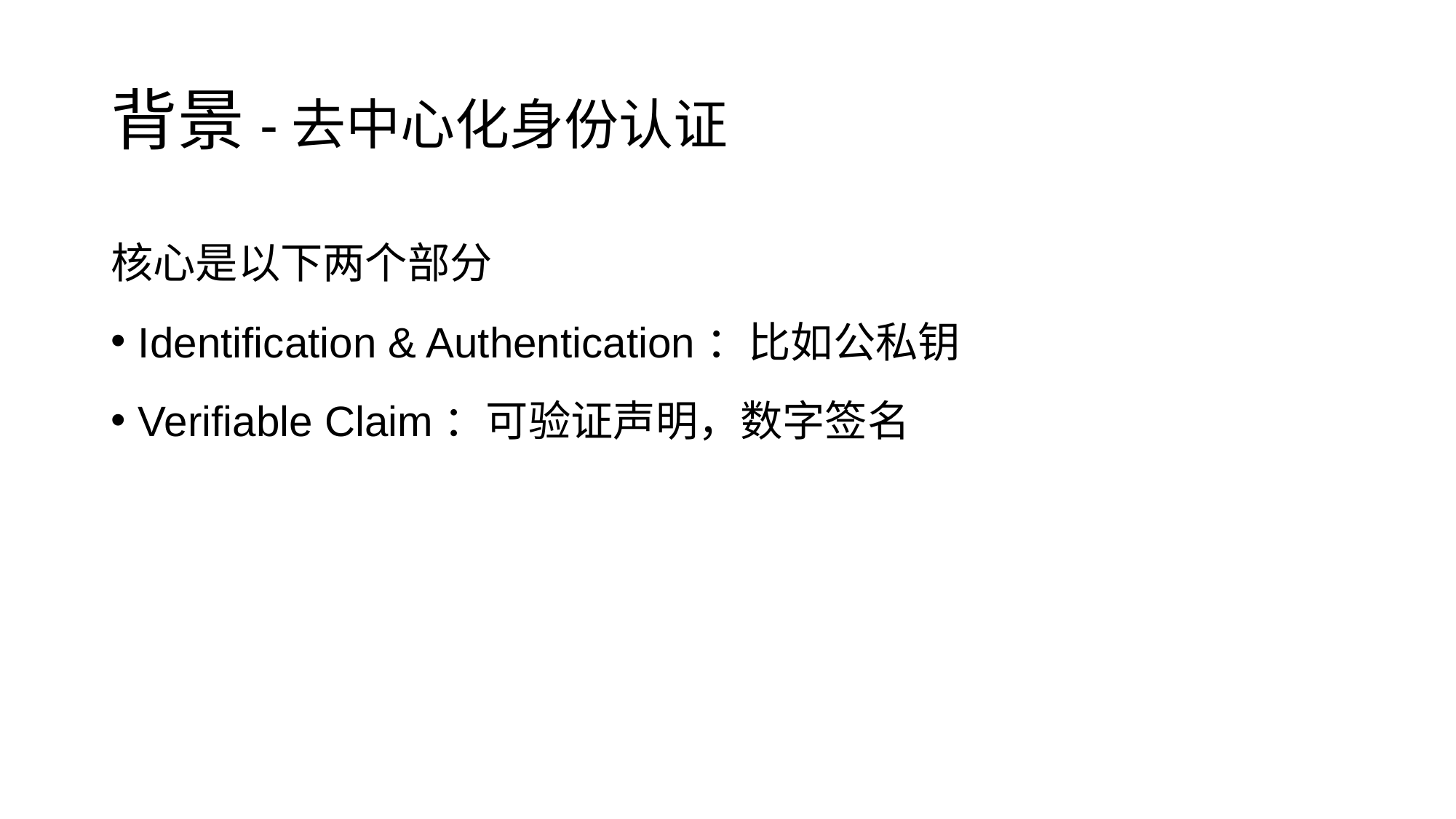

# 背景-去中心化身份认证
核心是以下两个部分
Identification & Authentication：比如公私钥
Verifiable Claim：可验证声明，数字签名